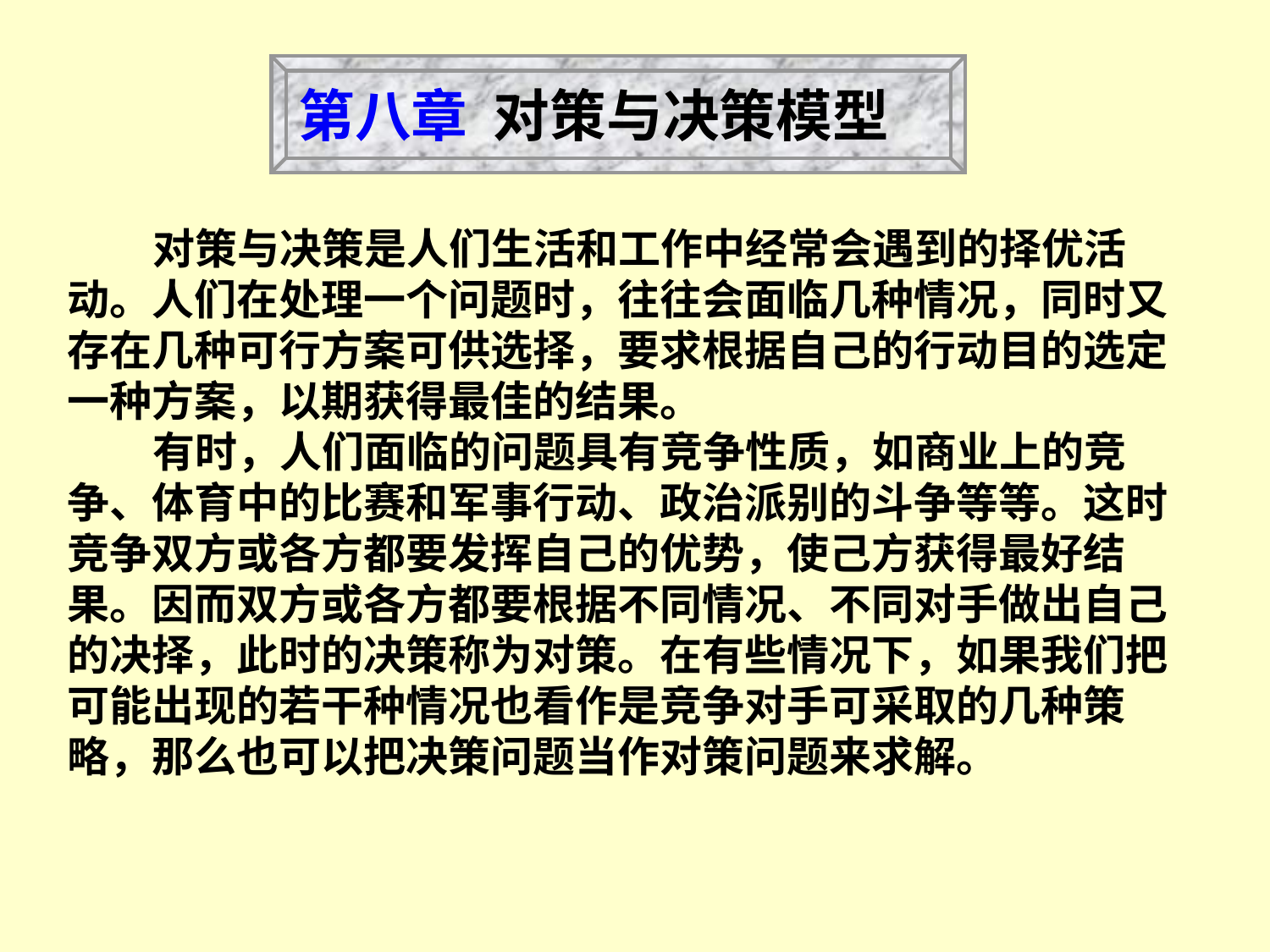

第八章  对策与决策模型
    对策与决策是人们生活和工作中经常会遇到的择优活动。人们在处理一个问题时，往往会面临几种情况，同时又存在几种可行方案可供选择，要求根据自己的行动目的选定一种方案，以期获得最佳的结果。
    有时，人们面临的问题具有竞争性质，如商业上的竞争、体育中的比赛和军事行动、政治派别的斗争等等。这时竞争双方或各方都要发挥自己的优势，使己方获得最好结果。因而双方或各方都要根据不同情况、不同对手做出自己的决择，此时的决策称为对策。在有些情况下，如果我们把可能出现的若干种情况也看作是竞争对手可采取的几种策略，那么也可以把决策问题当作对策问题来求解。